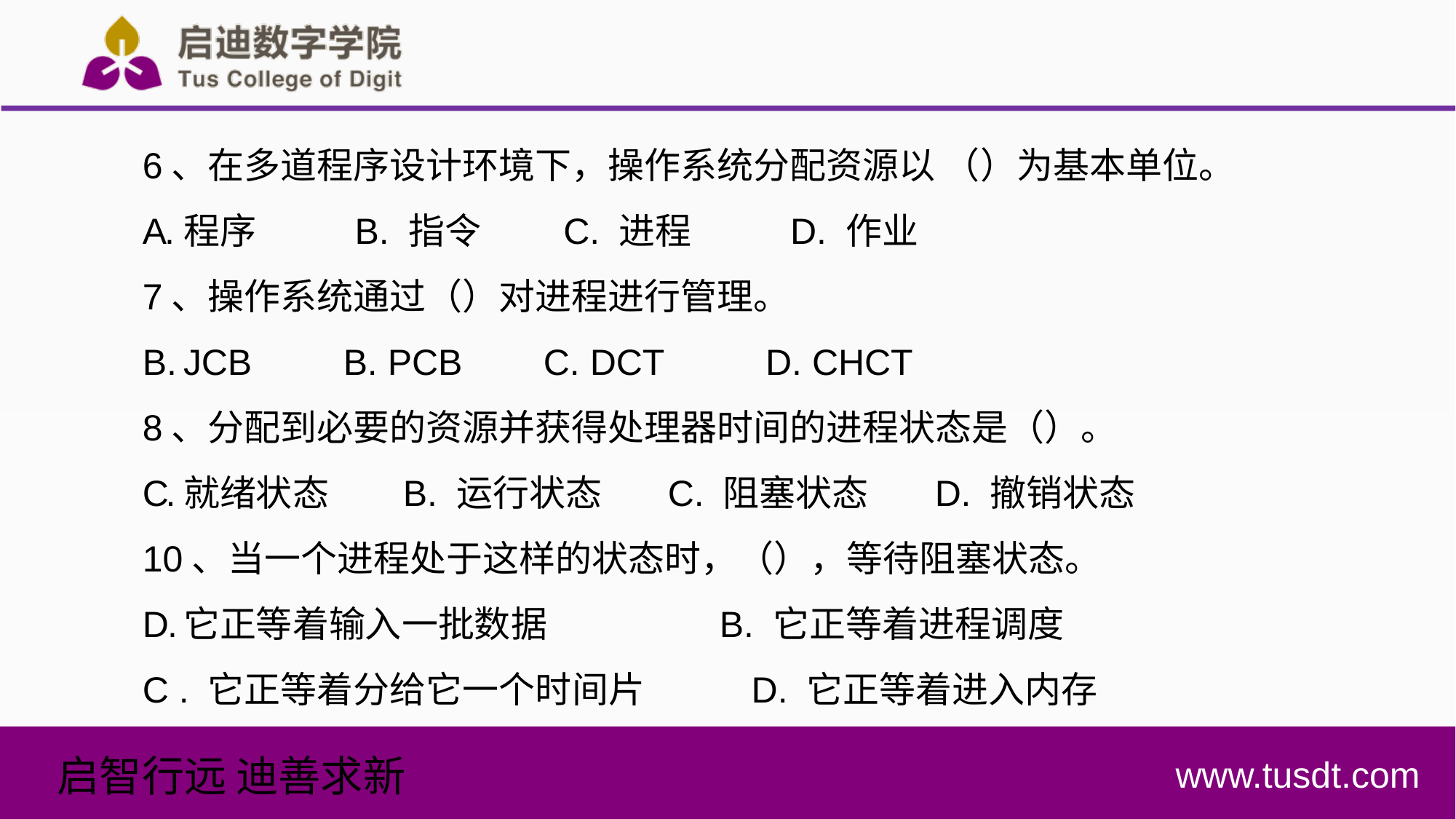

6、在多道程序设计环境下，操作系统分配资源以 （）为基本单位。
程序           B. 指令         C. 进程           D. 作业
7、操作系统通过（）对进程进行管理。
JCB         B. PCB        C. DCT          D. CHCT
8、分配到必要的资源并获得处理器时间的进程状态是（）。
就绪状态        B. 运行状态       C. 阻塞状态       D. 撤销状态
10、当一个进程处于这样的状态时，（），等待阻塞状态。
它正等着输入一批数据                    B. 它正等着进程调度
C . 它正等着分给它一个时间片            D. 它正等着进入内存